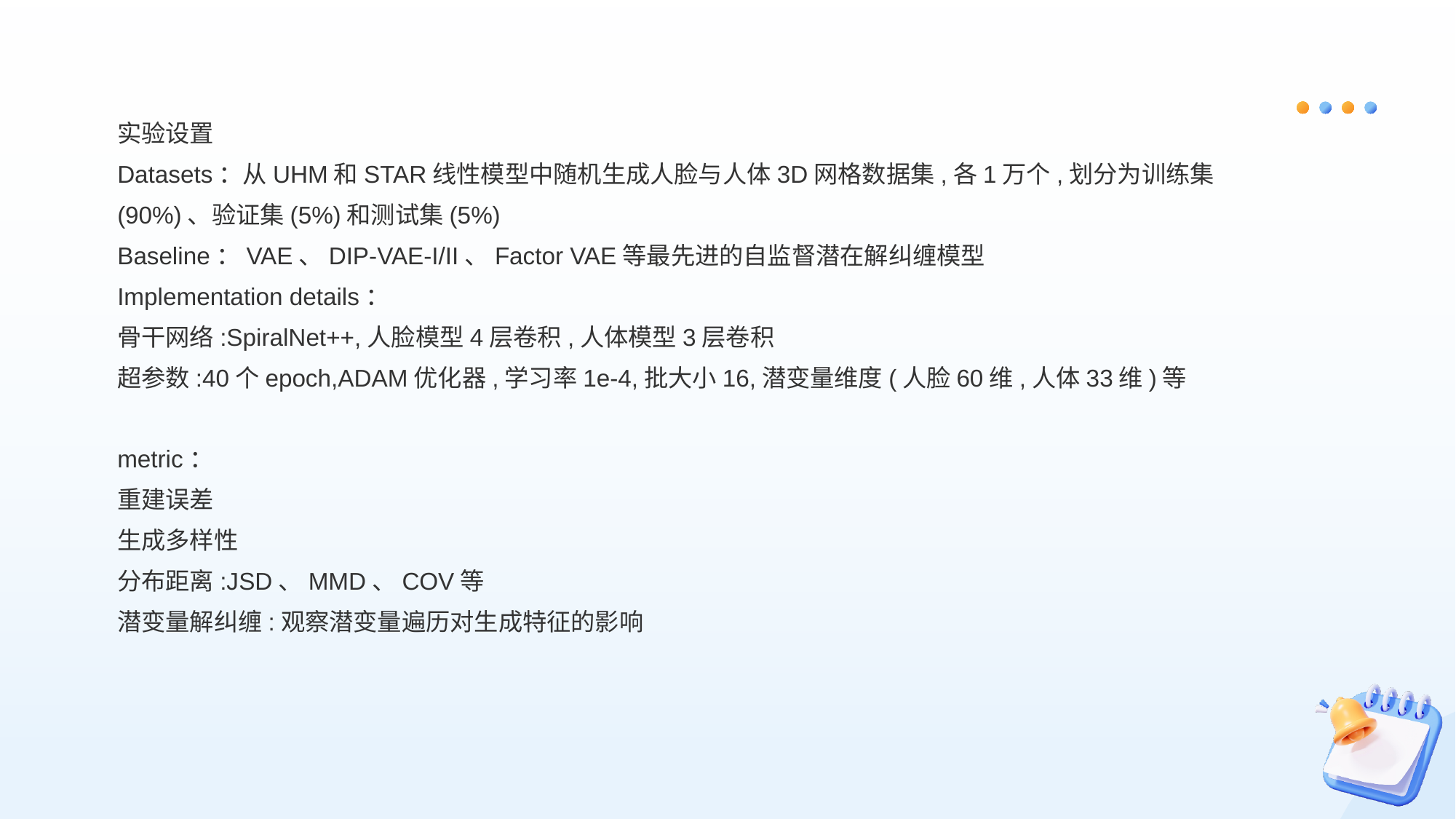

实验设置
Datasets：从UHM和STAR线性模型中随机生成人脸与人体3D网格数据集,各1万个,划分为训练集(90%)、验证集(5%)和测试集(5%)
Baseline：VAE、DIP-VAE-I/II、Factor VAE等最先进的自监督潜在解纠缠模型
Implementation details：
骨干网络:SpiralNet++,人脸模型4层卷积,人体模型3层卷积
超参数:40个epoch,ADAM优化器,学习率1e-4,批大小16,潜变量维度(人脸60维,人体33维)等

metric：
重建误差
生成多样性
分布距离:JSD、MMD、COV等
潜变量解纠缠:观察潜变量遍历对生成特征的影响